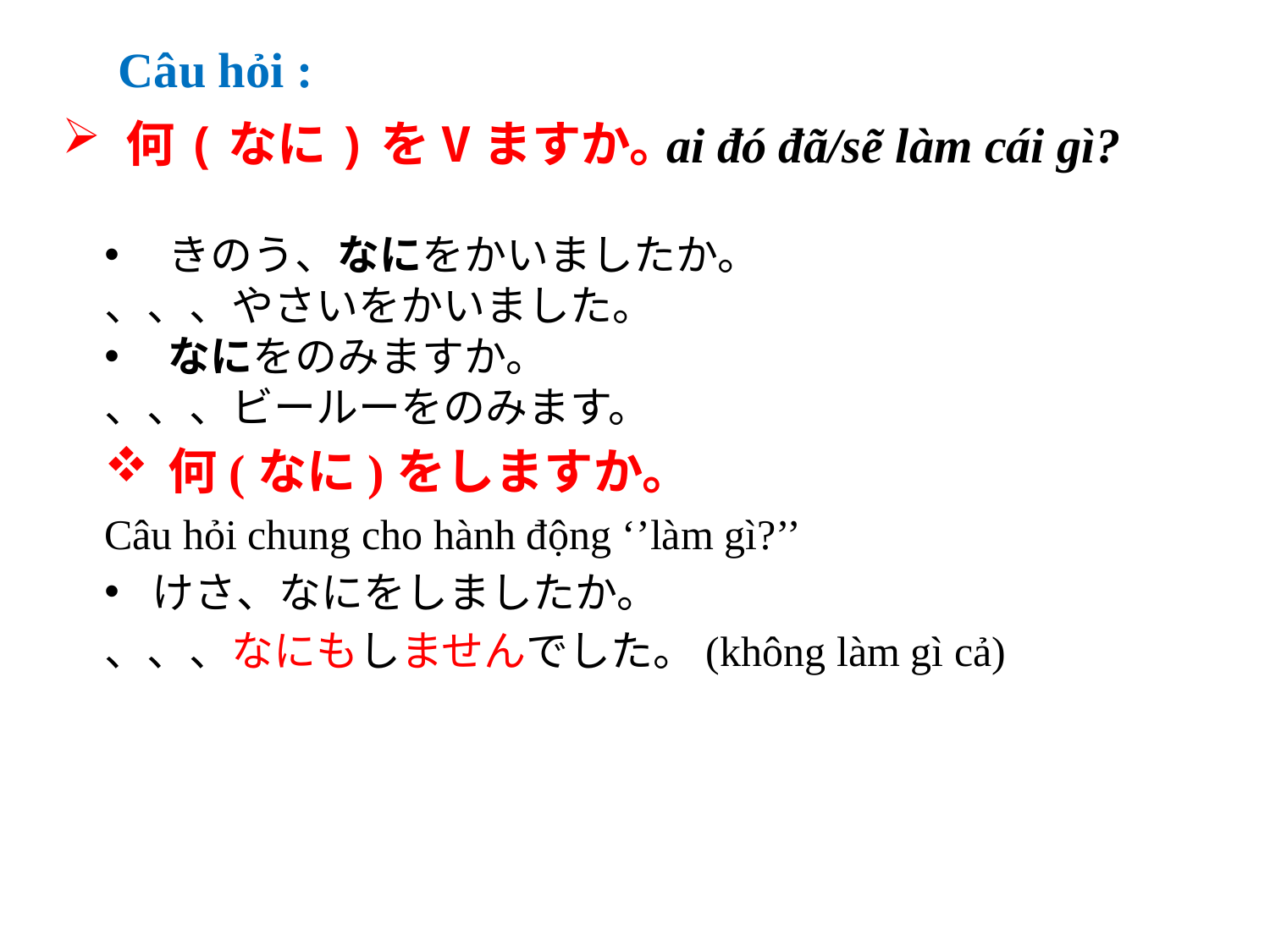

Câu hỏi :
何(なに)をVますか。
ai đó đã/sẽ làm cái gì?
きのう、なにをかいましたか。
、、、やさいをかいました。
なにをのみますか。
、、、ビールーをのみます。
何(なに)をしますか。
Câu hỏi chung cho hành động ‘’làm gì?’’
けさ、なにをしましたか。
、、、なにもしませんでした。(không làm gì cả)